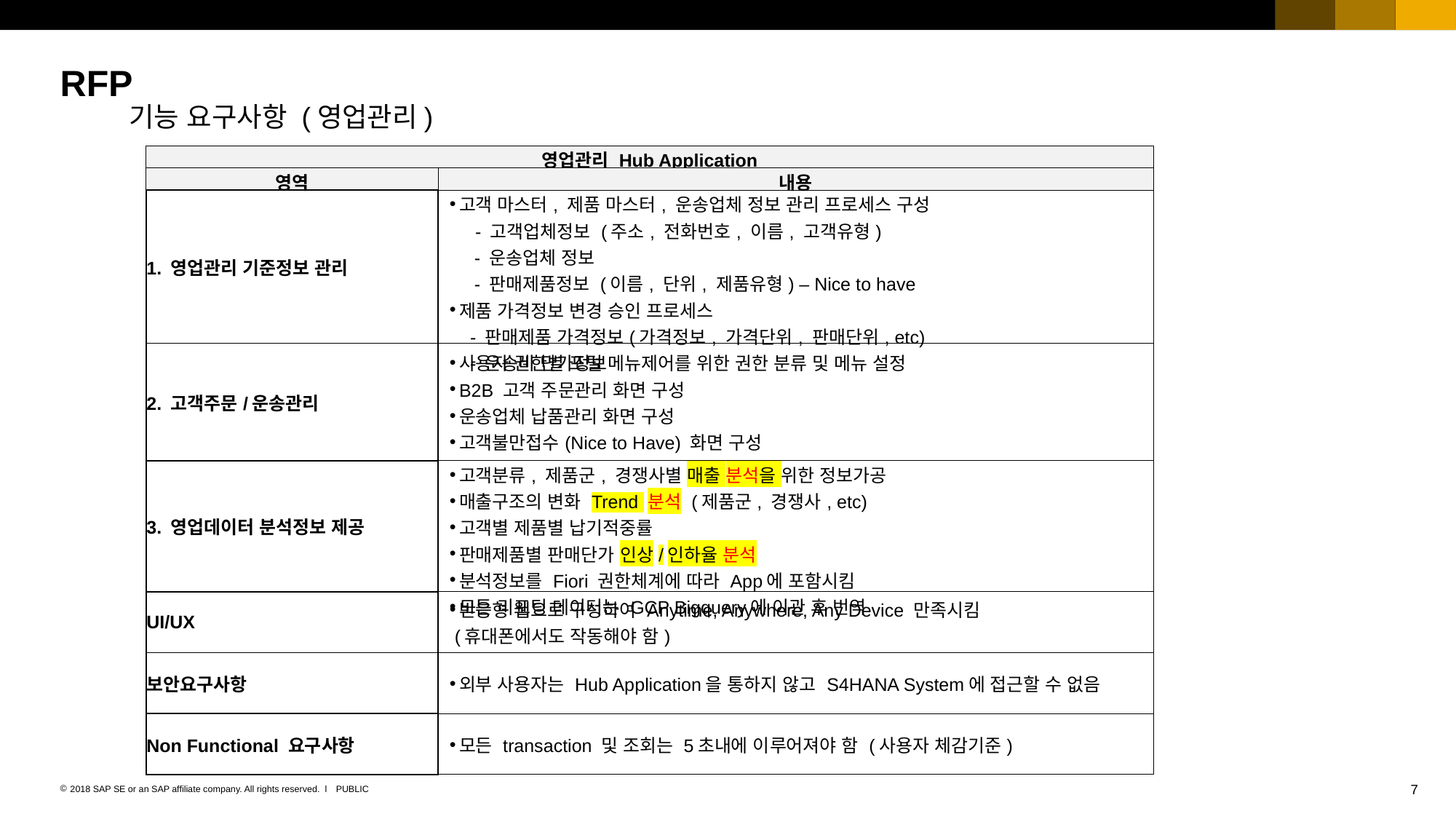

# RFP
기능 요구사항 (영업관리)
| 영업관리 Hub Application |  |
| --- | --- |
| 영역 | 내용 |
| 1. 영업관리 기준정보 관리 | 고객 마스터, 제품 마스터, 운송업체 정보 관리 프로세스 구성 - 고객업체정보 (주소, 전화번호, 이름, 고객유형) - 운송업체 정보 - 판매제품정보 (이름, 단위, 제품유형) – Nice to have 제품 가격정보 변경 승인 프로세스 - 판매제품 가격정보(가격정보, 가격단위, 판매단위, etc) - 운송비 단가정보 |
| 2. 고객주문/운송관리 | 사용자 권한별 포털 메뉴제어를 위한 권한 분류 및 메뉴 설정 B2B 고객 주문관리 화면 구성 운송업체 납품관리 화면 구성 고객불만접수(Nice to Have) 화면 구성 |
| 3. 영업데이터 분석정보 제공 | 고객분류, 제품군, 경쟁사별 매출 분석을 위한 정보가공 매출구조의 변화 Trend 분석 (제품군, 경쟁사, etc) 고객별 제품별 납기적중률 판매제품별 판매단가 인상/인하율 분석 분석정보를 Fiori 권한체계에 따라 App에 포함시킴 모든 리포팅 데이터는 GCP Bigquery에 이관 후 번역 |
| UI/UX | 반응형 웹으로 구성하여 Anytime, Anywhere, Any Device 만족시킴 (휴대폰에서도 작동해야 함) |
| 보안요구사항 | 외부 사용자는 Hub Application을 통하지 않고 S4HANA System에 접근할 수 없음 |
| Non Functional 요구사항 | 모든 transaction 및 조회는 5초내에 이루어져야 함 (사용자 체감기준) |